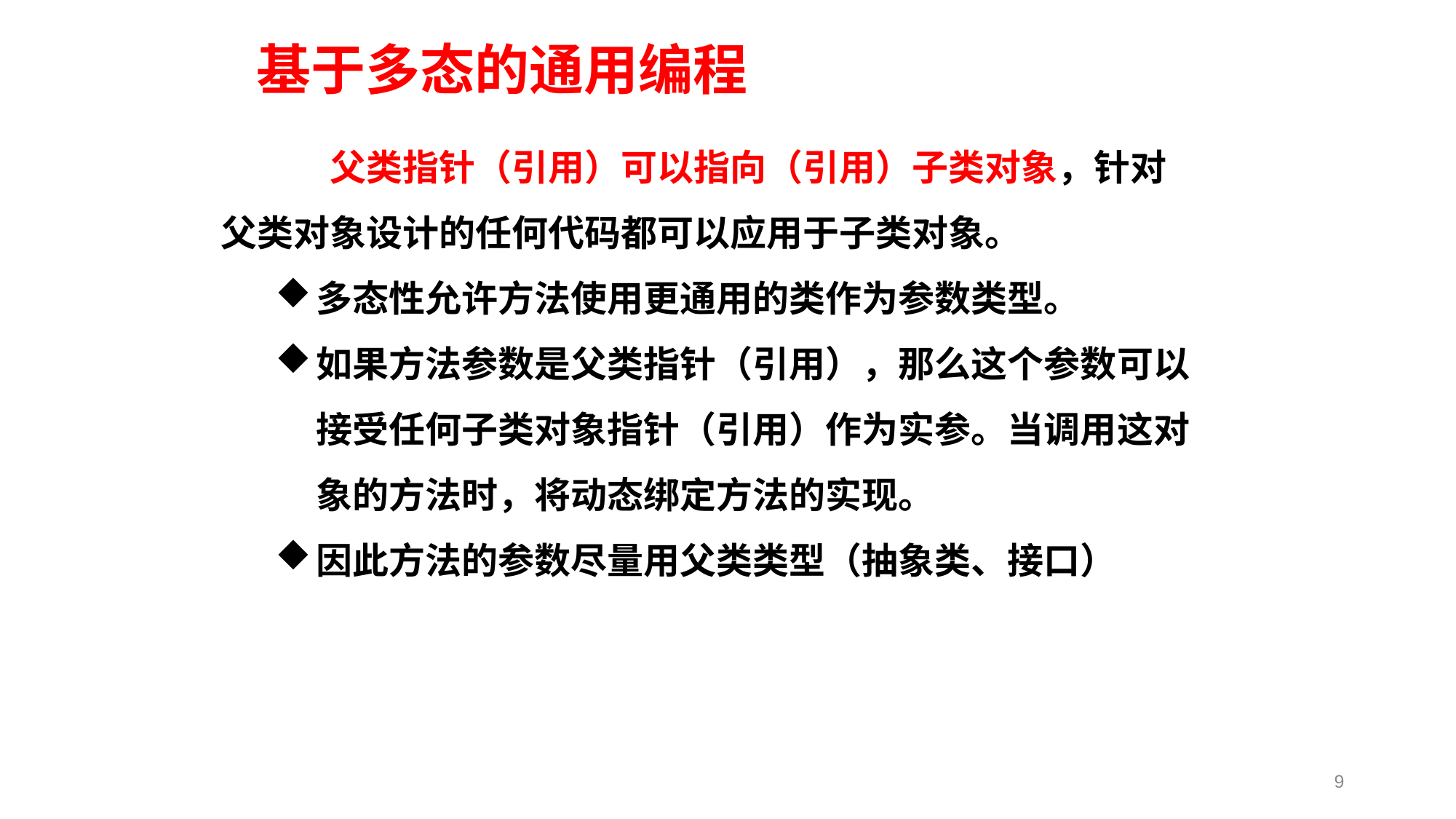

# 基于多态的通用编程
	父类指针（引用）可以指向（引用）子类对象，针对父类对象设计的任何代码都可以应用于子类对象。
多态性允许方法使用更通用的类作为参数类型。
如果方法参数是父类指针（引用），那么这个参数可以接受任何子类对象指针（引用）作为实参。当调用这对象的方法时，将动态绑定方法的实现。
因此方法的参数尽量用父类类型（抽象类、接口）

9